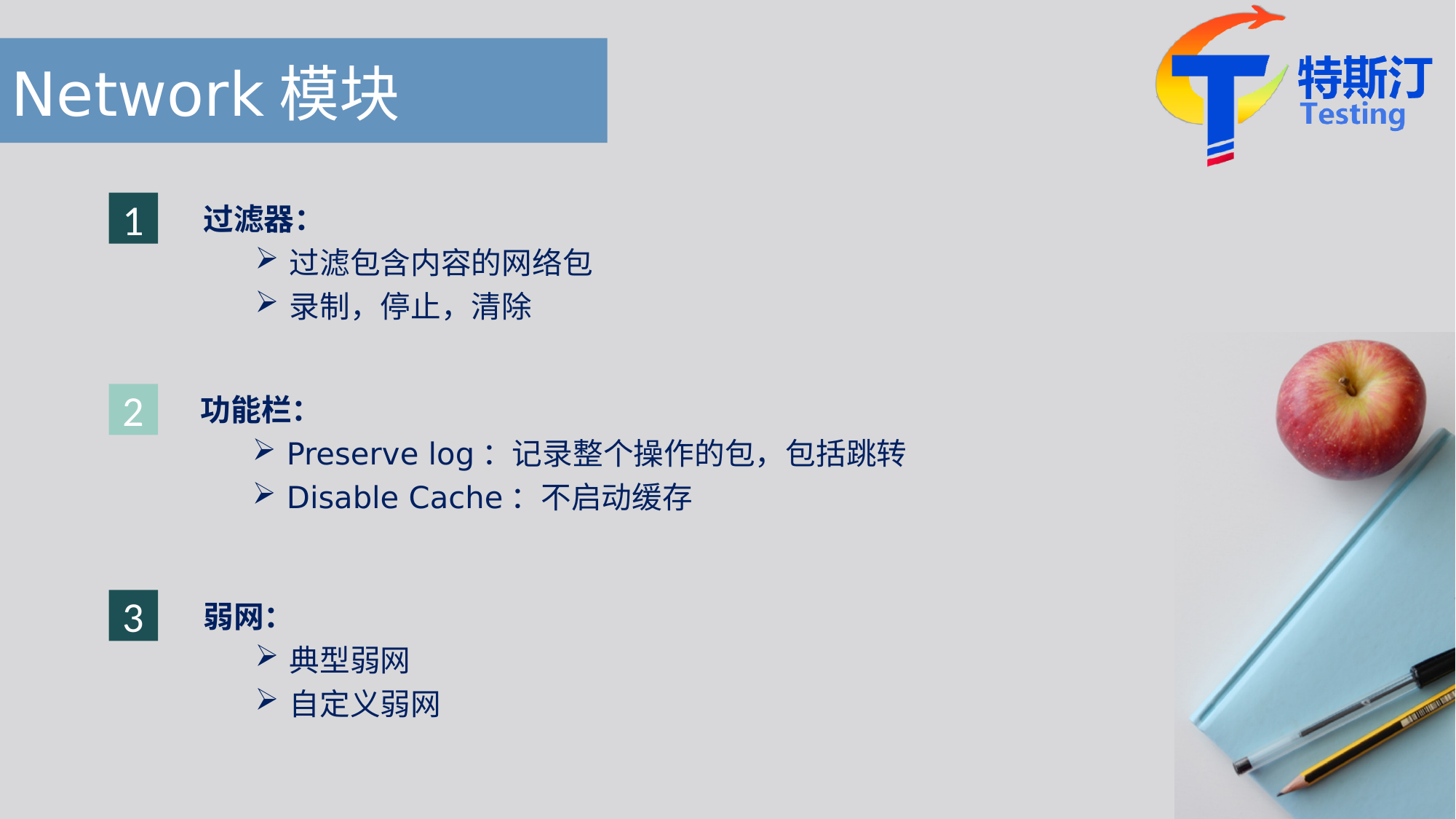

# Network模块
1
过滤器：
过滤包含内容的网络包
录制，停止，清除

功能栏：
Preserve log：记录整个操作的包，包括跳转
Disable Cache：不启动缓存
2
3
弱网：
典型弱网
自定义弱网